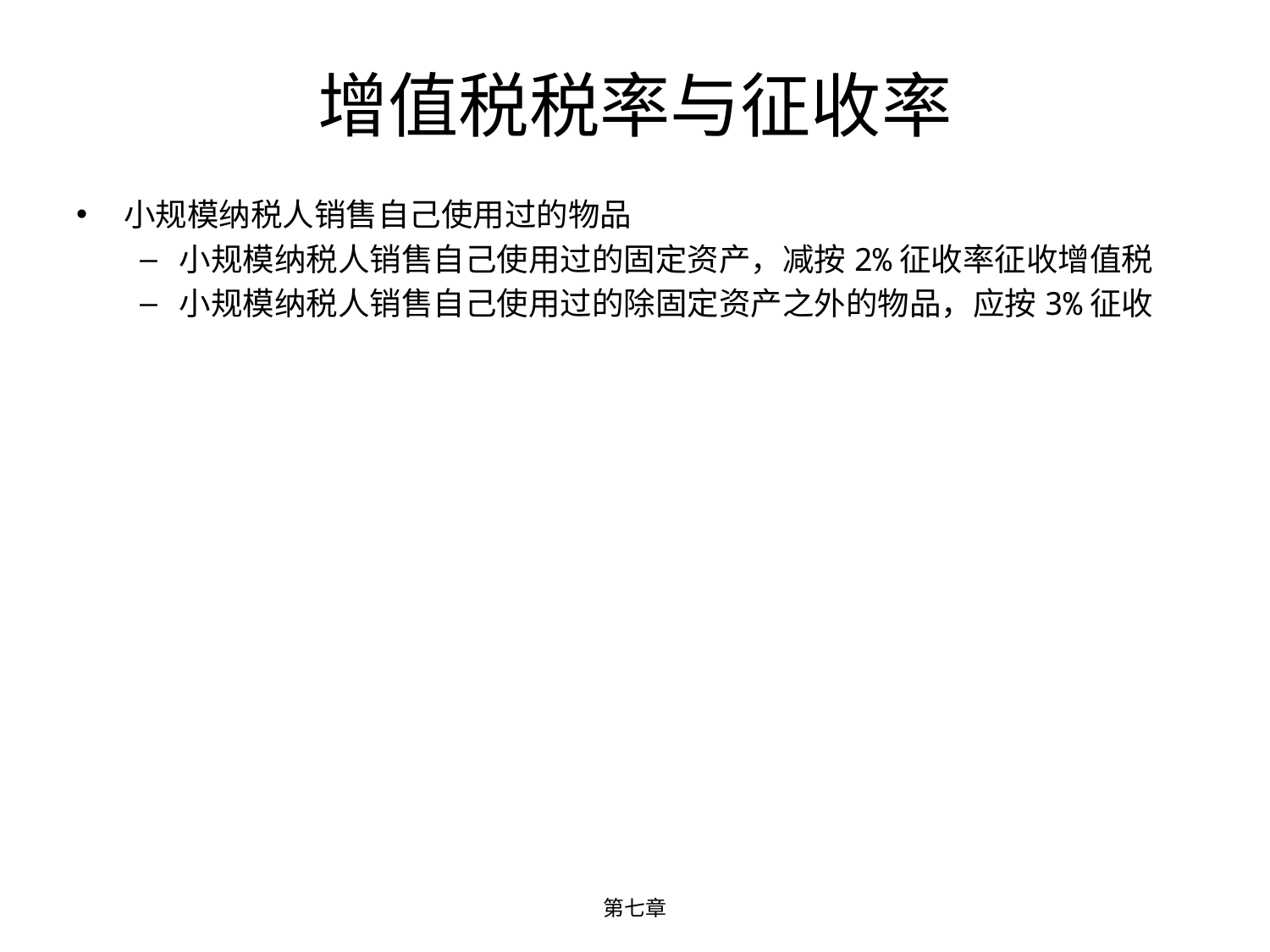

# 增值税税率与征收率
小规模纳税人销售自己使用过的物品
小规模纳税人销售自己使用过的固定资产，减按2%征收率征收增值税
小规模纳税人销售自己使用过的除固定资产之外的物品，应按3%征收

第七章
36